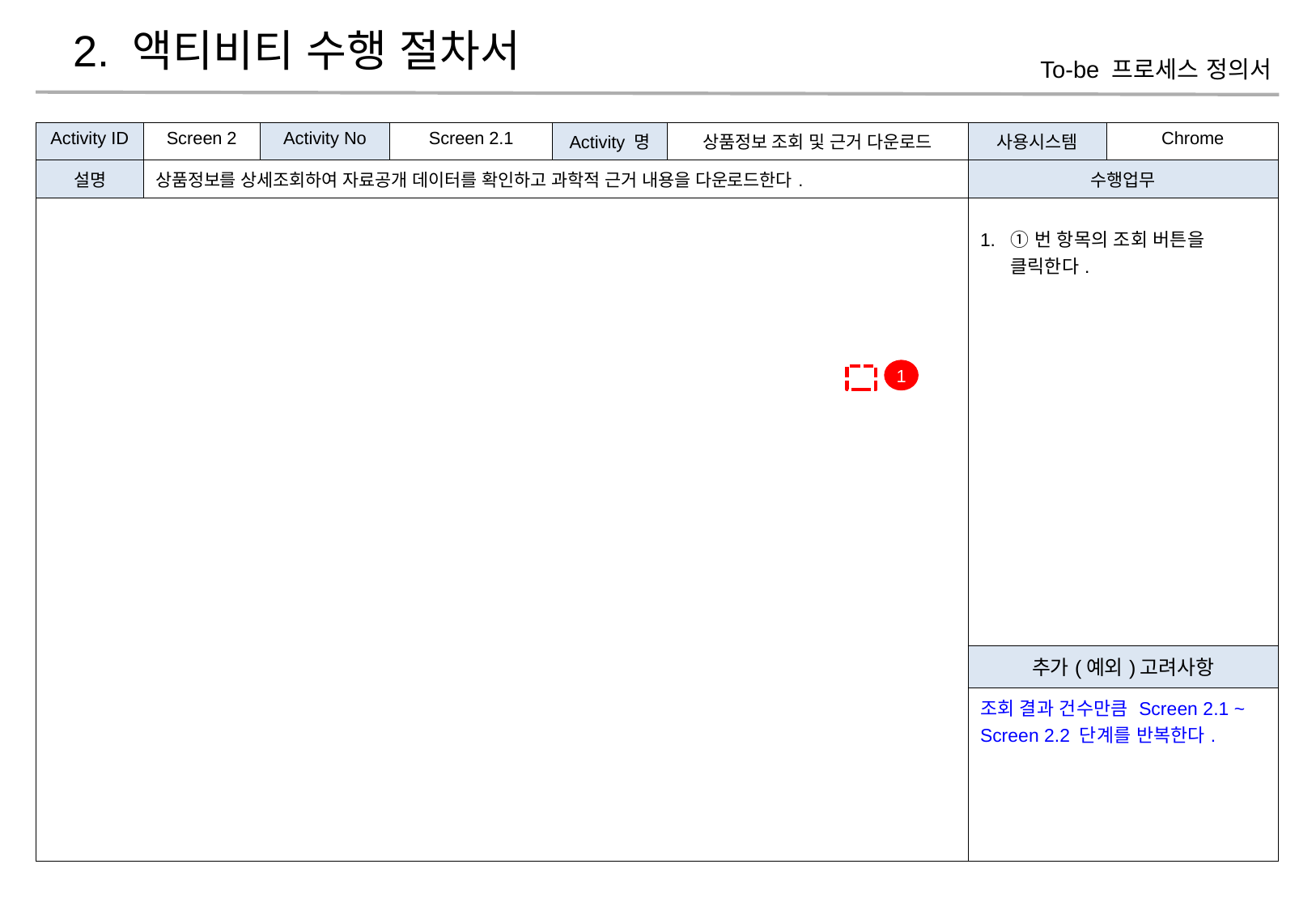

# 2. 액티비티 수행 절차서
| Activity ID | Screen 2 | Activity No | Screen 2.1 | Activity 명 | 상품정보 조회 및 근거 다운로드 | 사용시스템 | Chrome |
| --- | --- | --- | --- | --- | --- | --- | --- |
| 설명 | 상품정보를 상세조회하여 자료공개 데이터를 확인하고 과학적 근거 내용을 다운로드한다. |  |  |  |  | 수행업무 |  |
|  |  |  |  |  |  | ①번 항목의 조회 버튼을 클릭한다. |  |
|  |  |  |  |  |  | 추가(예외)고려사항 |  |
|  |  |  |  |  |  | 조회 결과 건수만큼 Screen 2.1 ~ Screen 2.2 단계를 반복한다. |  |
1